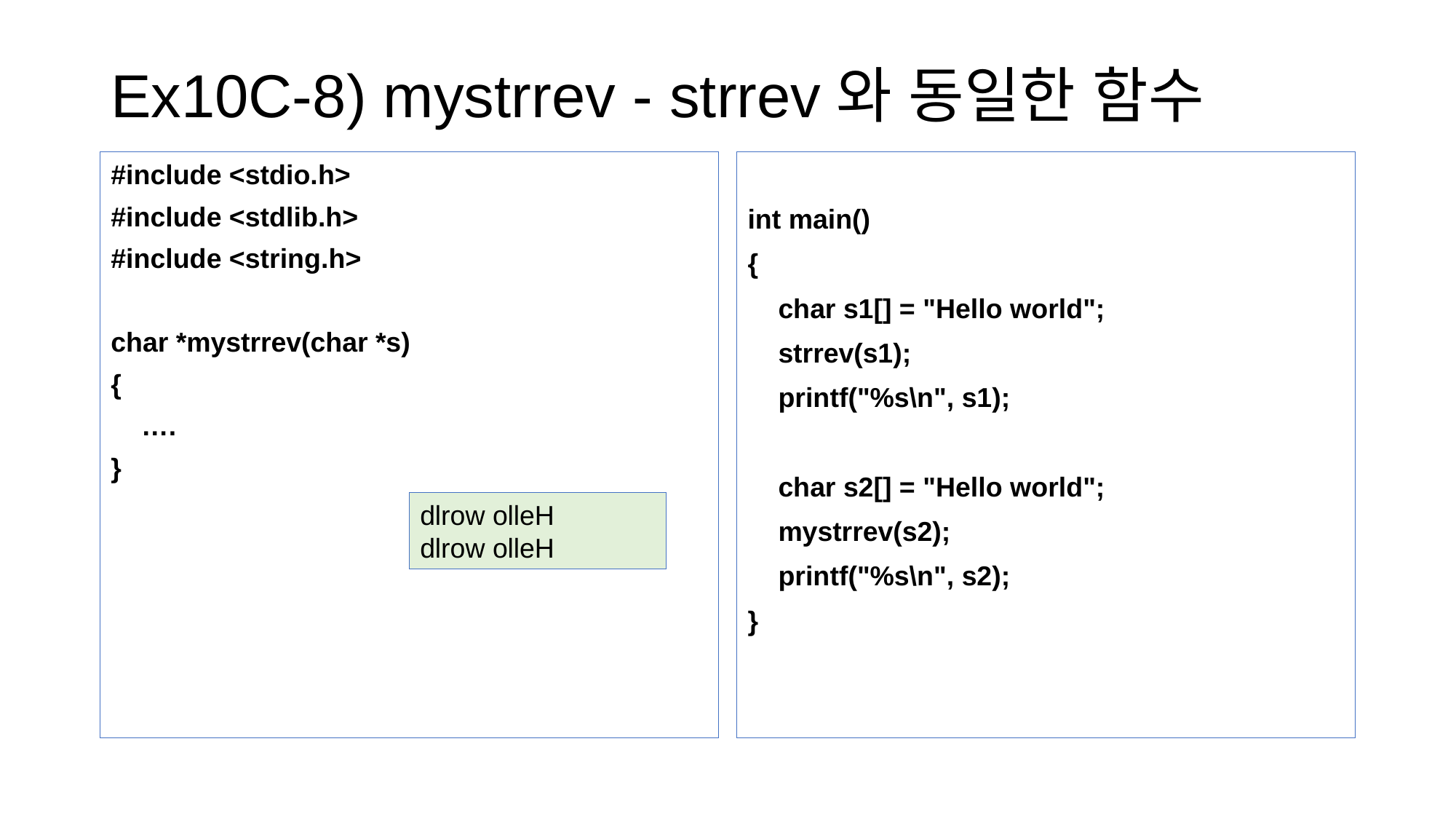

# Ex10C-8) mystrrev - strrev와 동일한 함수
#include <stdio.h>
#include <stdlib.h>
#include <string.h>

char *mystrrev(char *s)
{
    ….
}

int main()
{
    char s1[] = "Hello world";
    strrev(s1);
    printf("%s\n", s1);

    char s2[] = "Hello world";
    mystrrev(s2);
    printf("%s\n", s2);
}
dlrow olleH
dlrow olleH